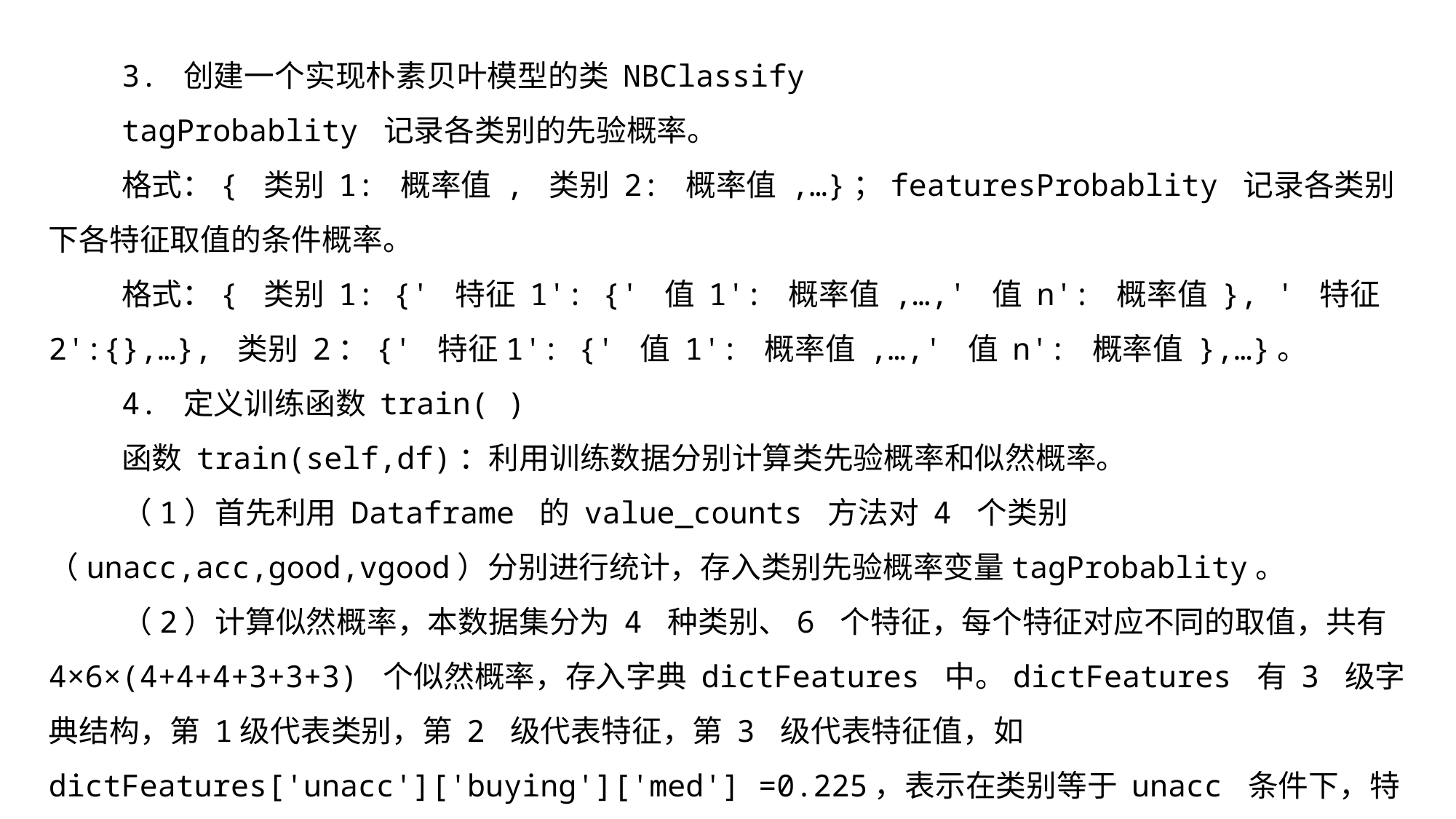

3. 创建一个实现朴素贝叶模型的类 NBClassify
tagProbablity 记录各类别的先验概率。
格式：{ 类别 1: 概率值 , 类别 2: 概率值 ,…}；featuresProbablity 记录各类别下各特征取值的条件概率。
格式：{ 类别 1: {' 特征 1': {' 值 1': 概率值 ,…,' 值 n': 概率值 }, ' 特征 2':{},…}, 类别 2：{' 特征1': {' 值 1': 概率值 ,…,' 值 n': 概率值 },…}。
4. 定义训练函数 train( )
函数 train(self,df)：利用训练数据分别计算类先验概率和似然概率。
（1）首先利用 Dataframe 的 value_counts 方法对 4 个类别（unacc,acc,good,vgood）分别进行统计，存入类别先验概率变量tagProbablity。
（2）计算似然概率，本数据集分为 4 种类别、6 个特征，每个特征对应不同的取值，共有4×6×(4+4+4+3+3+3) 个似然概率，存入字典 dictFeatures 中。dictFeatures 有 3 级字典结构，第 1级代表类别，第 2 级代表特征，第 3 级代表特征值，如 dictFeatures['unacc']['buying']['med'] =0.225，表示在类别等于 unacc 条件下，特征 buying 取值为 'med' 的概率为 0.225，即似然概率 的值。